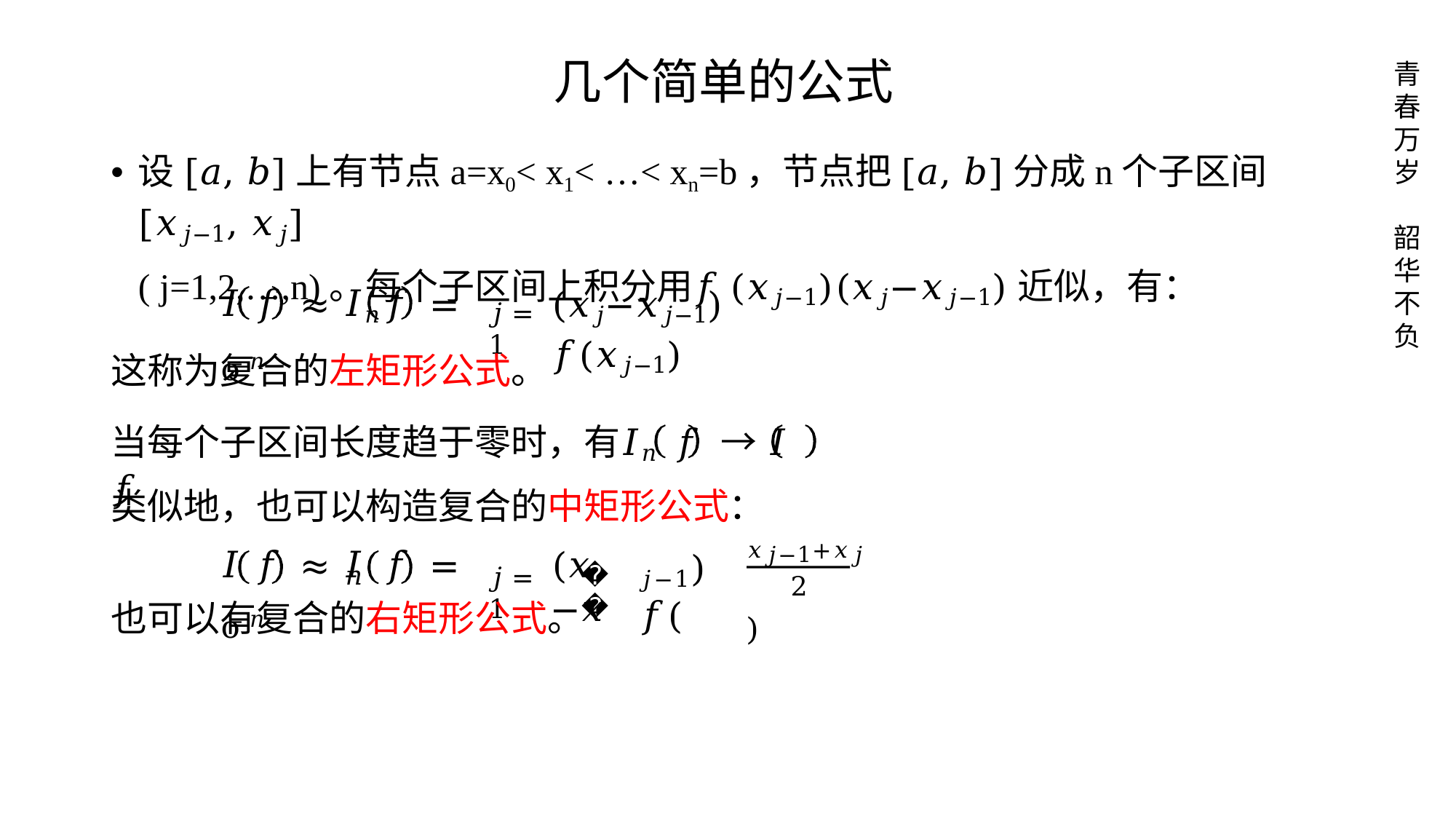

# 几个简单的公式
青 春 万 岁
设[𝑎, 𝑏]上有节点a=x0< x1< …< xn=b，节点把[𝑎, 𝑏]分成n个子区间[𝑥𝑗−1, 𝑥𝑗]
( j=1,2,…,n)。每个子区间上积分用𝑓(𝑥𝑗−1)(𝑥𝑗−𝑥𝑗−1)近似，有：
韶 华 不 负
𝐼	𝑓	≈ 𝐼𝑛	𝑓	= σ𝑛
(𝑥𝑗−𝑥𝑗−1) 𝑓(𝑥𝑗−1)

𝑗=1
这称为复合的左矩形公式。
当每个子区间长度趋于零时，有𝐼𝑛	𝑓	→ 𝐼	𝑓

类似地，也可以构造复合的中矩形公式：
𝑥𝑗−1+𝑥𝑗)
𝐼	𝑓	≈ 𝐼	𝑓	= σ𝑛
(𝑥 −𝑥
𝑗−1) 𝑓(

𝑛
𝑗
𝑗=1

2
也可以有复合的右矩形公式。